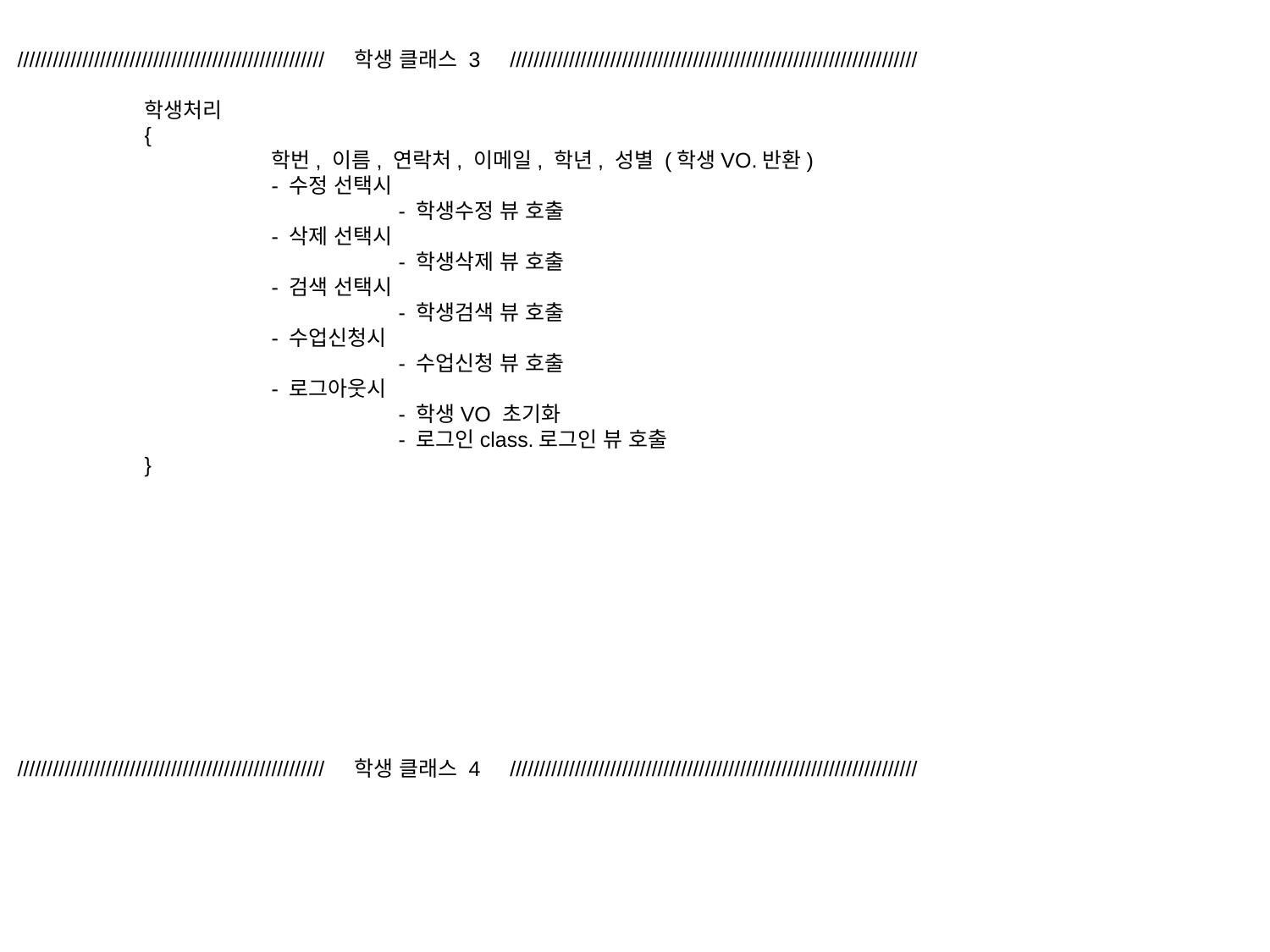

////////////////////////////////////////////////////    학생 클래스 3     /////////////////////////////////////////////////////////////////////

	학생처리
	{
		학번, 이름, 연락처, 이메일, 학년, 성별 (학생VO.반환)
		- 수정 선택시
			- 학생수정 뷰 호출
		- 삭제 선택시
			- 학생삭제 뷰 호출
		- 검색 선택시
			- 학생검색 뷰 호출
		- 수업신청시
			- 수업신청 뷰 호출
		- 로그아웃시
			- 학생VO 초기화
			- 로그인class.로그인 뷰 호출
	}

////////////////////////////////////////////////////    학생 클래스 4     /////////////////////////////////////////////////////////////////////